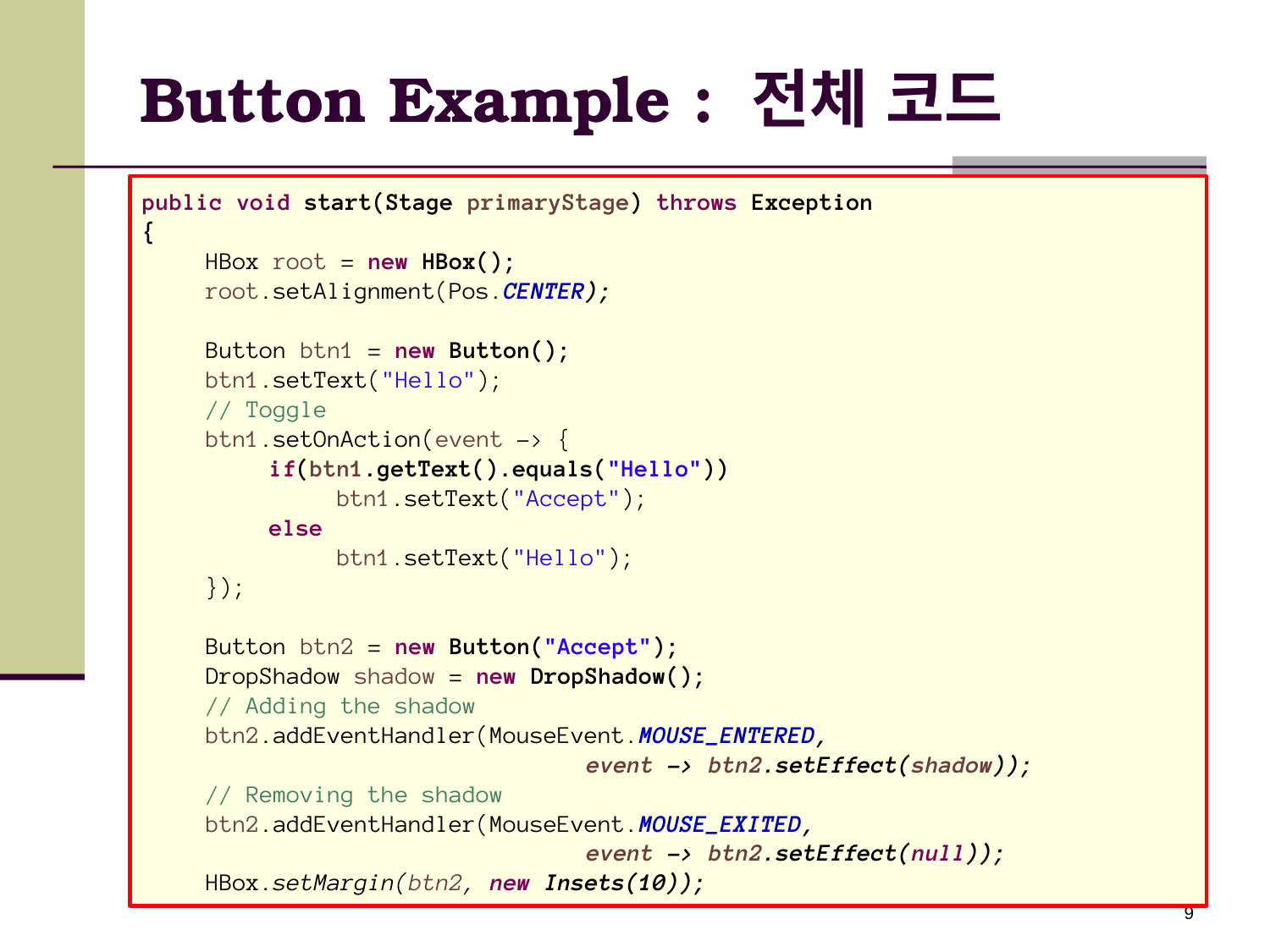

# Button Example : 전체 코드
public void start(Stage primaryStage) throws Exception
{
HBox root = new HBox();
root.setAlignment(Pos.CENTER);

Button btn1 = new Button();
btn1.setText("Hello");
// Toggle
btn1.setOnAction(event -> {
if(btn1.getText().equals("Hello"))
     btn1.setText("Accept");
else
     btn1.setText("Hello");
});

Button btn2 = new Button("Accept");
DropShadow shadow = new DropShadow();
// Adding the shadow
btn2.addEventHandler(MouseEvent.MOUSE_ENTERED,
			event -> btn2.setEffect(shadow));
// Removing the shadow
btn2.addEventHandler(MouseEvent.MOUSE_EXITED,
			event -> btn2.setEffect(null));
HBox.setMargin(btn2, new Insets(10));

9